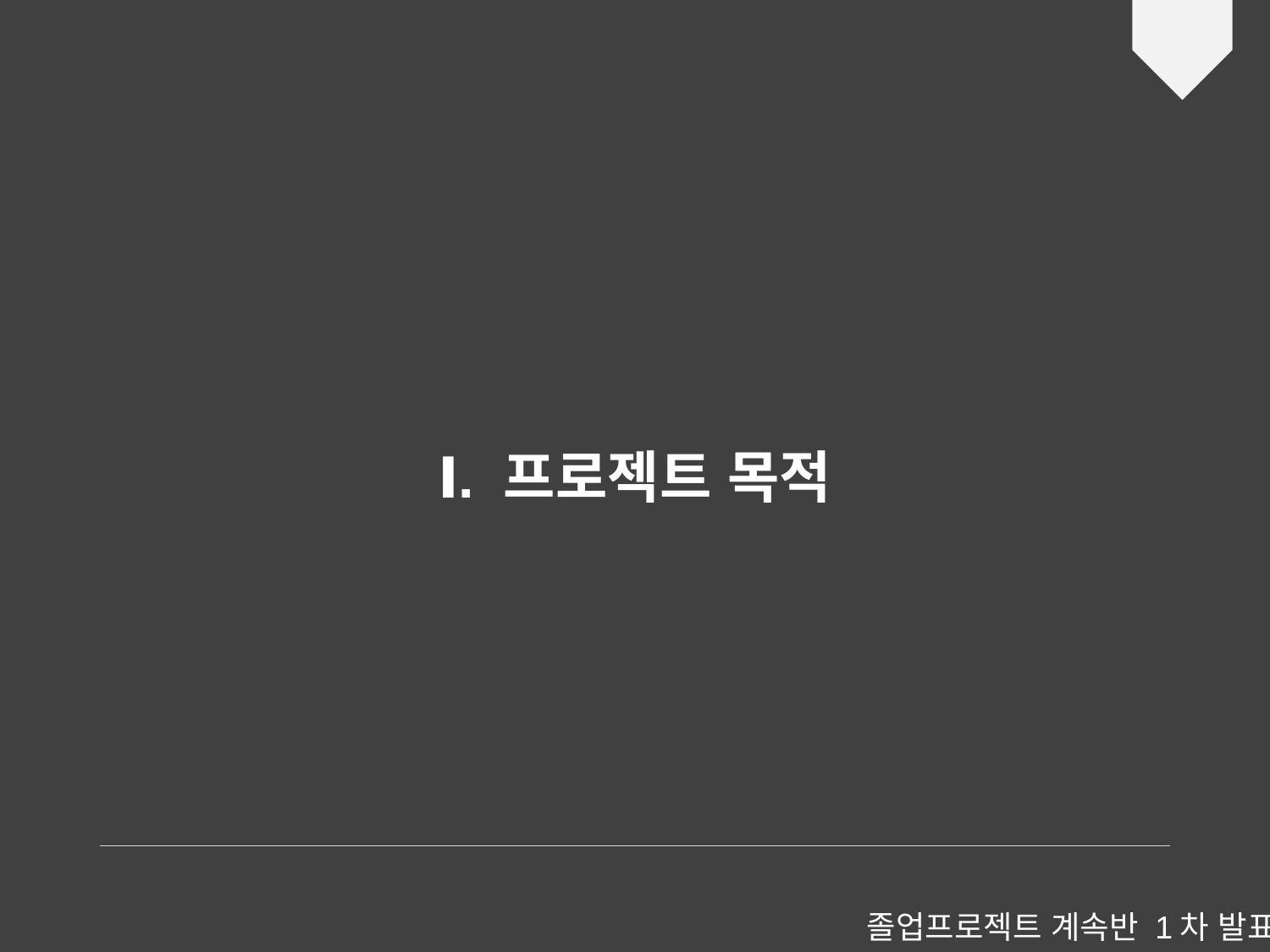

Ⅰ. 프로젝트 목적
졸업프로젝트 계속반 1차 발표